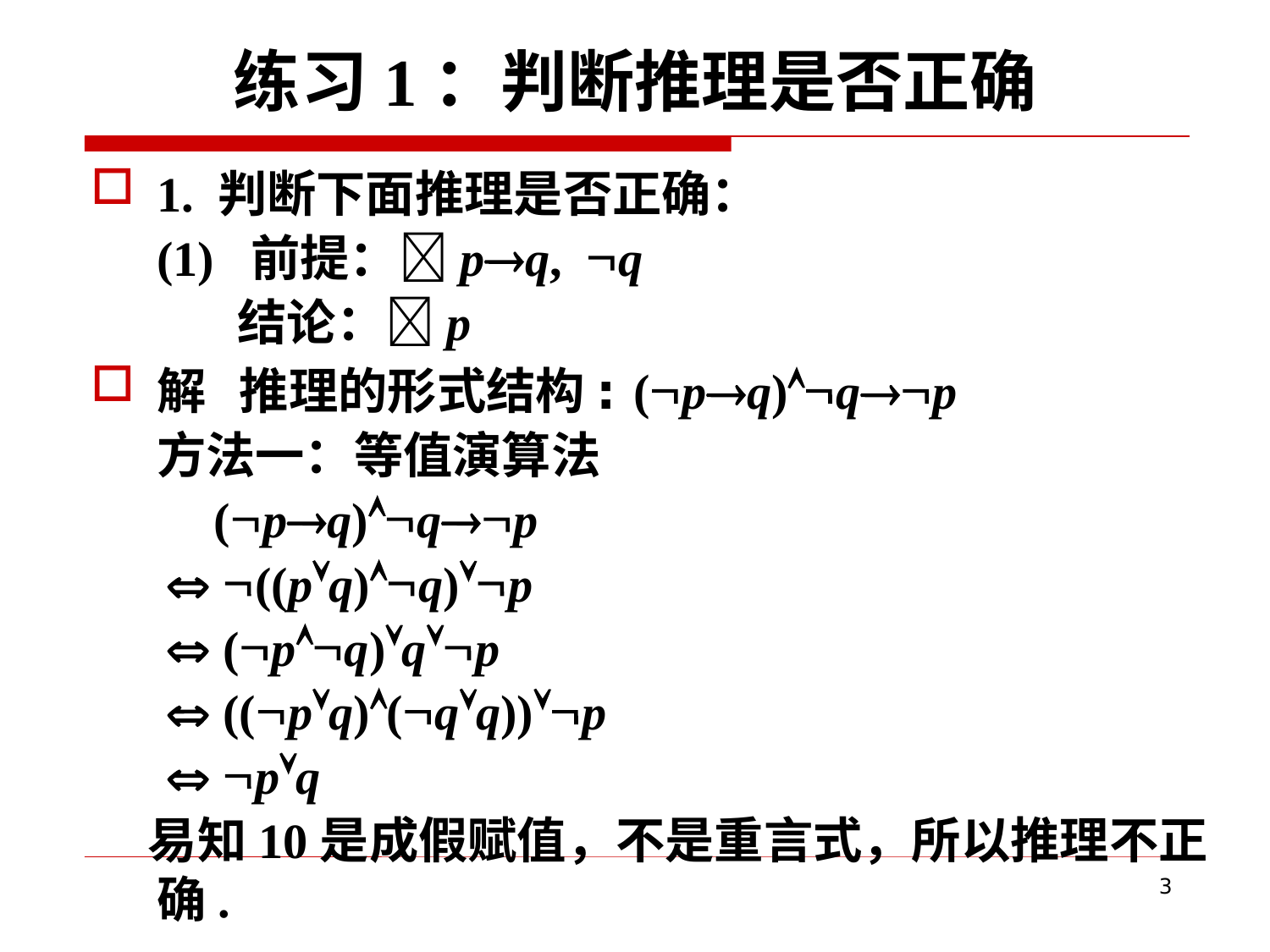

# 练习1：判断推理是否正确
1. 判断下面推理是否正确：
(1)  前提：¬p→q,  ¬q
            结论：¬p
解   推理的形式结构: (¬p→q)∧¬q→¬p
方法一：等值演算法
          (¬p→q)∧¬q→¬p
      ⇔ ¬((p∨q)∧¬q)∨¬p
      ⇔ (¬p∧¬q)∨q∨¬p
      ⇔ ((¬p∨q)∧(¬q∨q))∨¬p
      ⇔ ¬p∨q
    易知10是成假赋值，不是重言式，所以推理不正确.
3